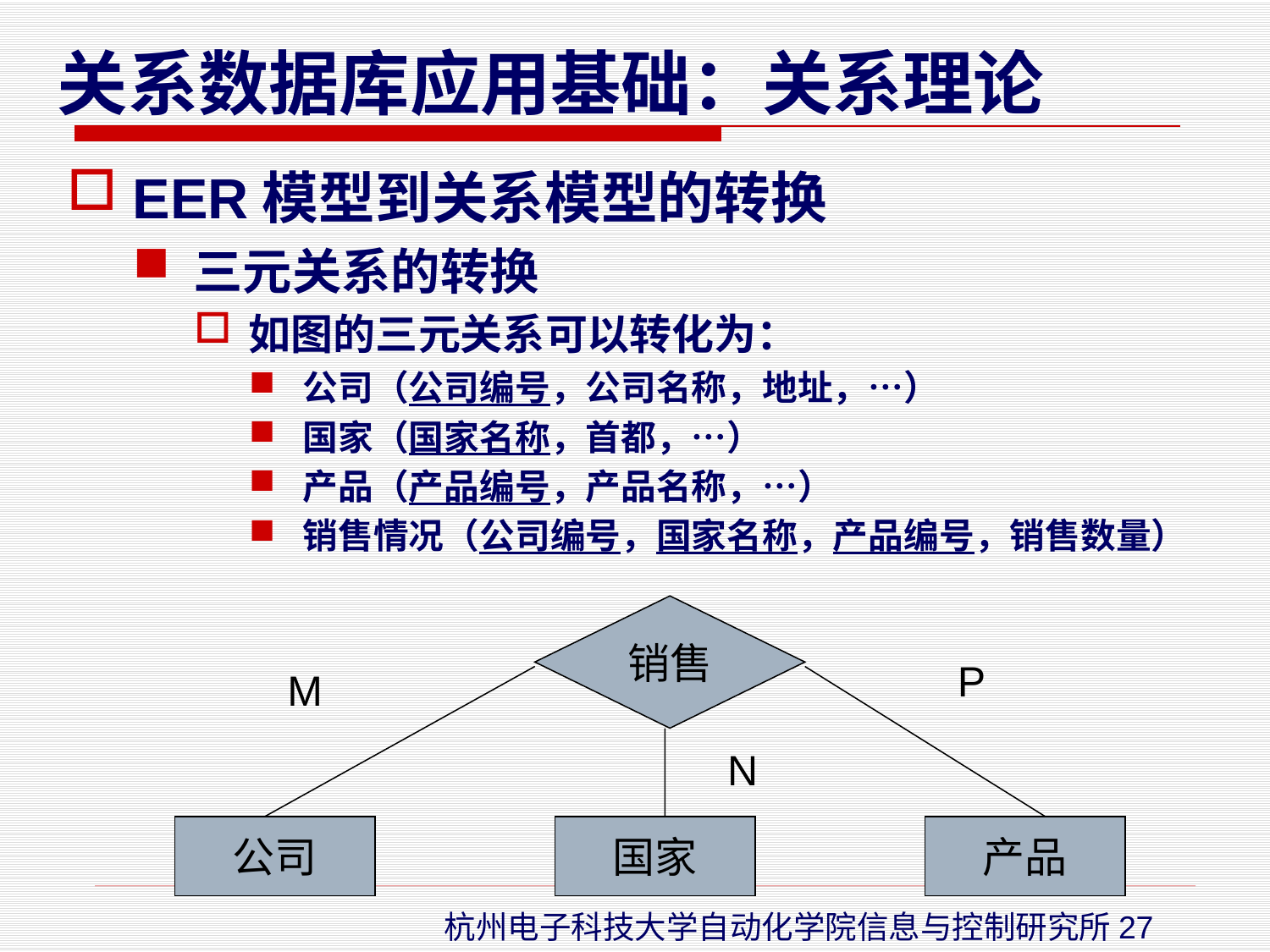

EER模型到关系模型的转换
三元关系的转换
如图的三元关系可以转化为：
公司（公司编号，公司名称，地址，…）
国家（国家名称，首都，…）
产品（产品编号，产品名称，…）
销售情况（公司编号，国家名称，产品编号，销售数量）
销售
P
M

N
公司
国家
产品